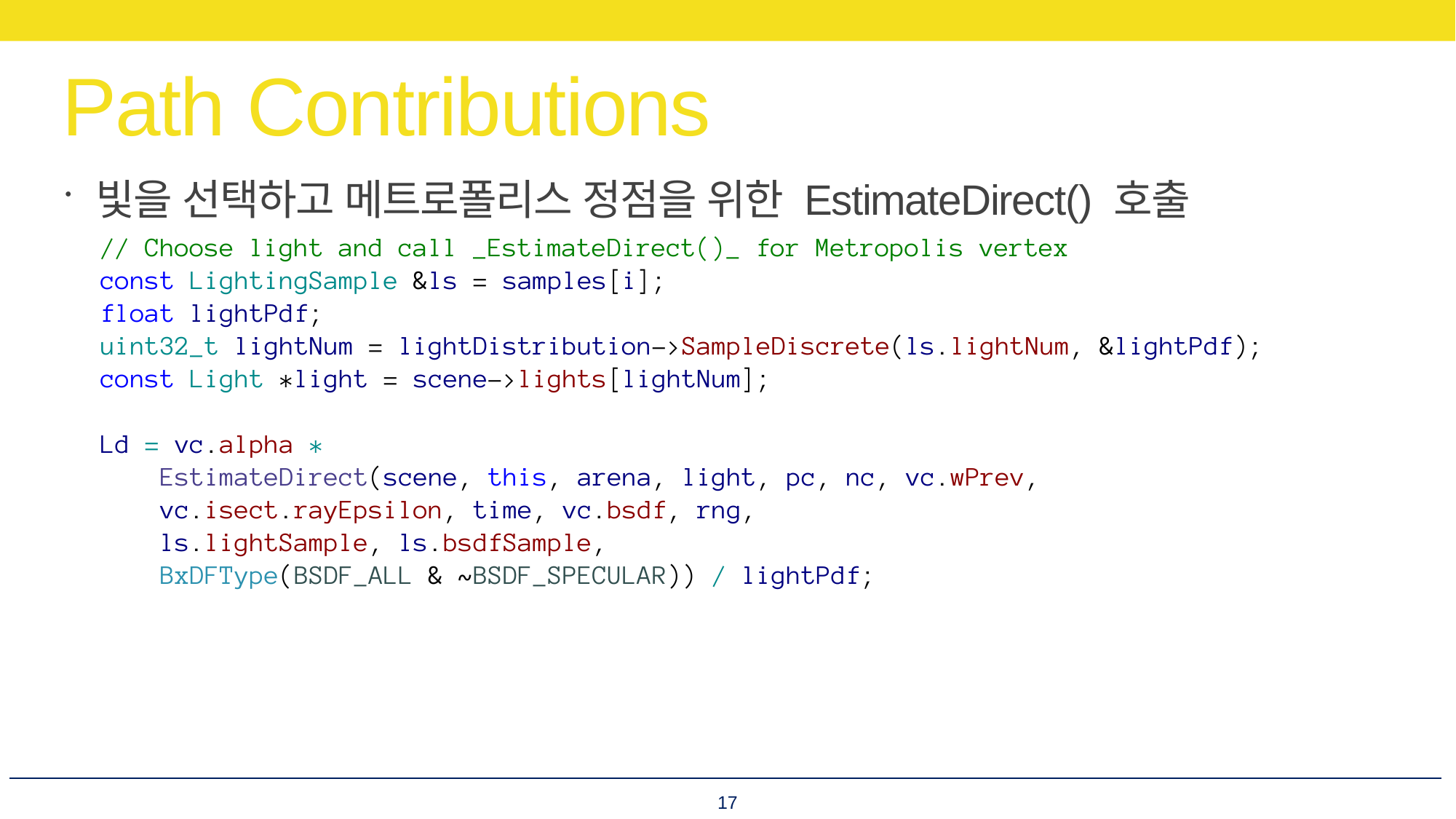

# Path Contributions
빛을 선택하고 메트로폴리스 정점을 위한 EstimateDirect() 호출
// Choose light and call _EstimateDirect()_ for Metropolis vertex
const LightingSample &ls = samples[i];
float lightPdf;
uint32_t lightNum = lightDistribution->SampleDiscrete(ls.lightNum, &lightPdf);
const Light *light = scene->lights[lightNum];

Ld = vc.alpha *
    EstimateDirect(scene, this, arena, light, pc, nc, vc.wPrev,
    vc.isect.rayEpsilon, time, vc.bsdf, rng,
    ls.lightSample, ls.bsdfSample,
    BxDFType(BSDF_ALL & ~BSDF_SPECULAR)) / lightPdf;
17